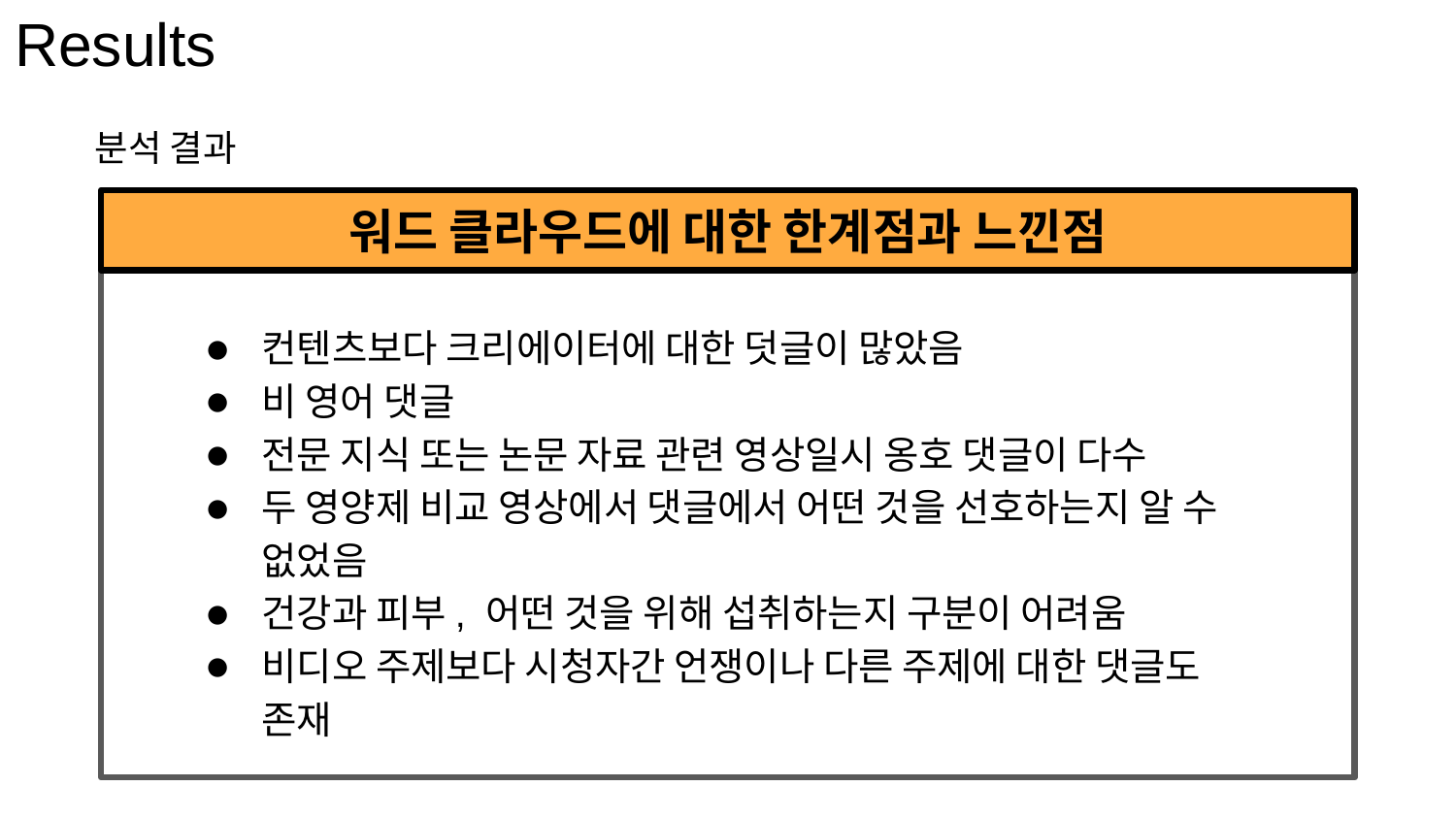

Results
분석 결과
워드 클라우드에 대한 한계점과 느낀점

컨텐츠보다 크리에이터에 대한 덧글이 많았음
비 영어 댓글
전문 지식 또는 논문 자료 관련 영상일시 옹호 댓글이 다수
두 영양제 비교 영상에서 댓글에서 어떤 것을 선호하는지 알 수 없었음
건강과 피부, 어떤 것을 위해 섭취하는지 구분이 어려움
비디오 주제보다 시청자간 언쟁이나 다른 주제에 대한 댓글도 존재